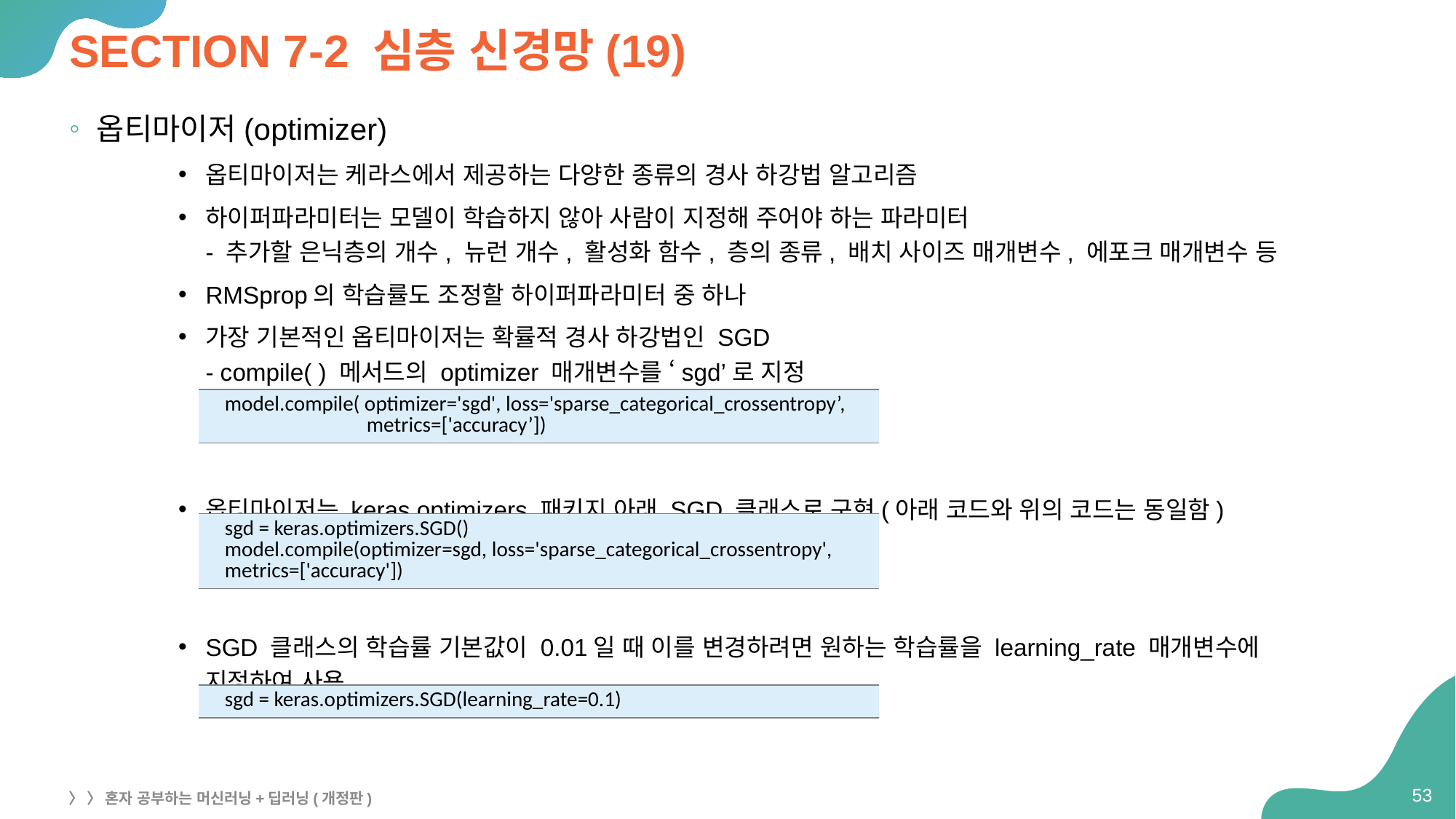

# SECTION 7-2 심층 신경망(19)
옵티마이저(optimizer)
옵티마이저는 케라스에서 제공하는 다양한 종류의 경사 하강법 알고리즘
하이퍼파라미터는 모델이 학습하지 않아 사람이 지정해 주어야 하는 파라미터
- 추가할 은닉층의 개수, 뉴런 개수, 활성화 함수, 층의 종류, 배치 사이즈 매개변수, 에포크 매개변수 등
RMSprop의 학습률도 조정할 하이퍼파라미터 중 하나
가장 기본적인 옵티마이저는 확률적 경사 하강법인 SGD
- compile( ) 메서드의 optimizer 매개변수를 ‘sgd’로 지정

옵티마이저는 keras.optimizers 패키지 아래 SGD 클래스로 구현(아래 코드와 위의 코드는 동일함)

SGD 클래스의 학습률 기본값이 0.01일 때 이를 변경하려면 원하는 학습률을 learning_rate 매개변수에
지정하여 사용
| model.compile( optimizer='sgd', loss='sparse\_categorical\_crossentropy’, metrics=['accuracy’]) |
| --- |
| sgd = keras.optimizers.SGD() model.compile(optimizer=sgd, loss='sparse\_categorical\_crossentropy', metrics=['accuracy']) |
| --- |
| sgd = keras.optimizers.SGD(learning\_rate=0.1) |
| --- |
53
〉 〉 혼자 공부하는 머신러닝+딥러닝(개정판)